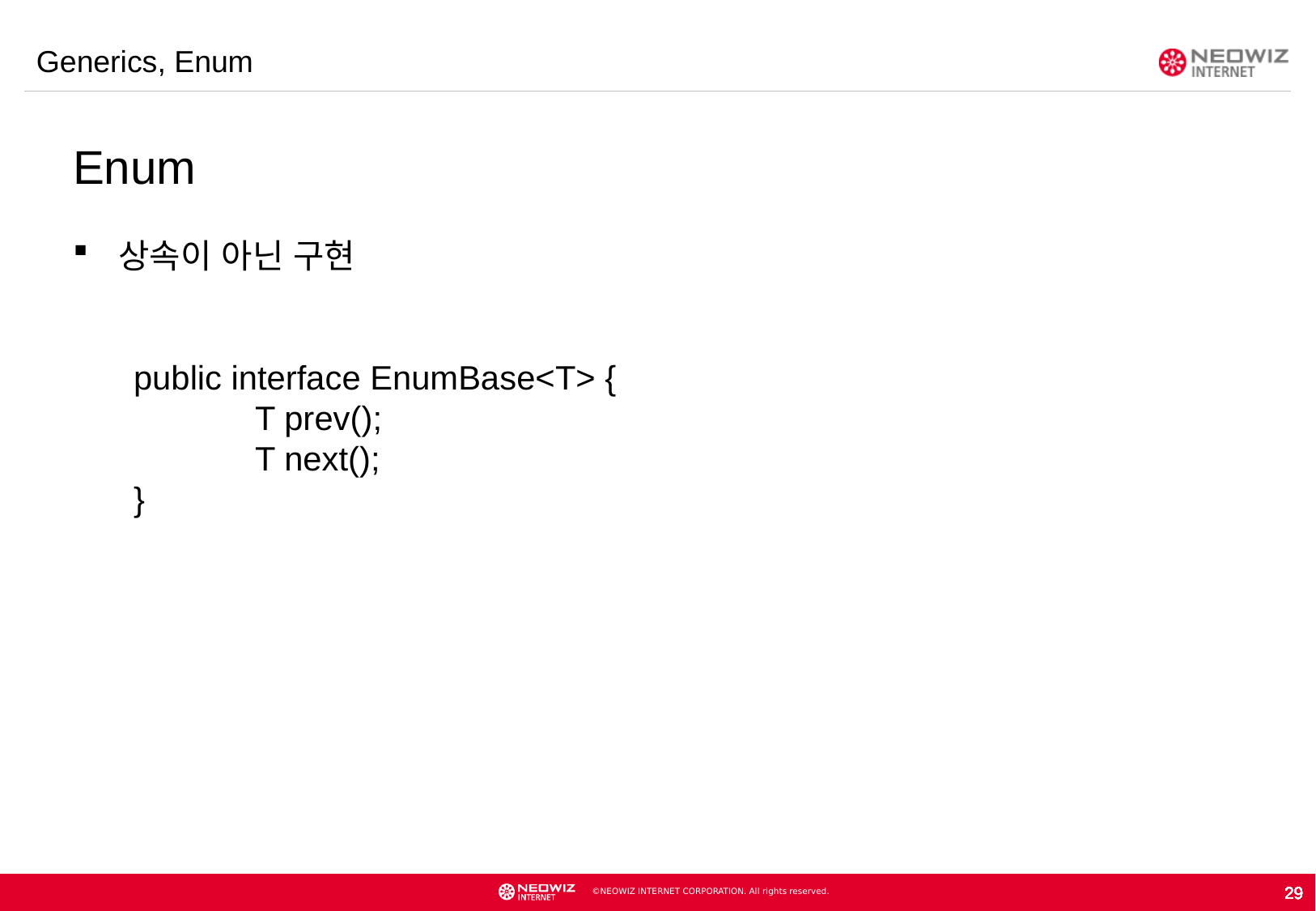

Generics, Enum

Enum

상속이 아닌 구현

public interface EnumBase<T> {
	T prev();
	T next();
}

29
29
29
29
29
29
29
29
29
29
29
29
29
29
29
29